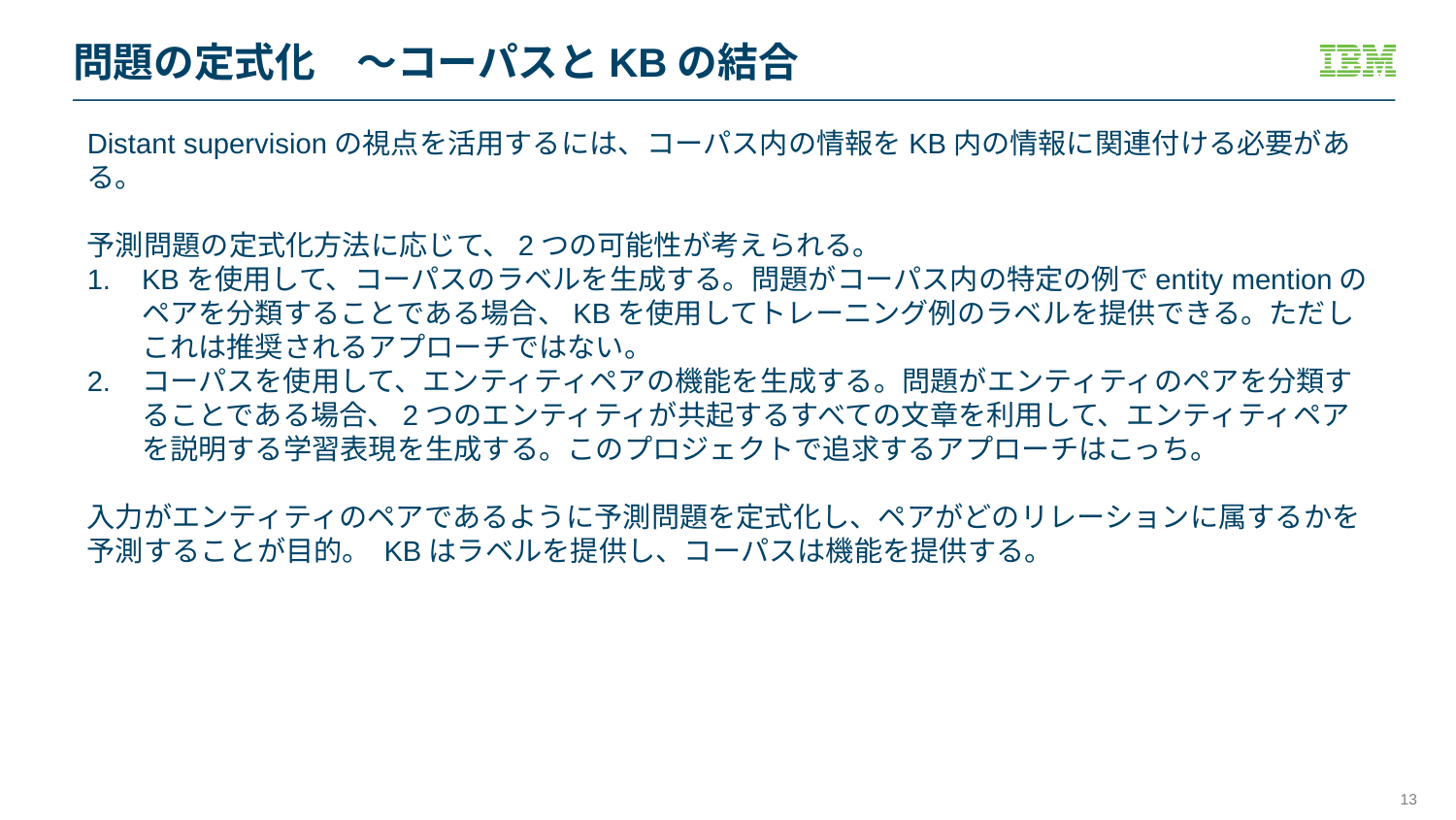

# 問題の定式化　～コーパスとKBの結合
Distant supervisionの視点を活用するには、コーパス内の情報をKB内の情報に関連付ける必要がある。

予測問題の定式化方法に応じて、2つの可能性が考えられる。
KBを使用して、コーパスのラベルを生成する。問題がコーパス内の特定の例でentity mentionのペアを分類することである場合、KBを使用してトレーニング例のラベルを提供できる。ただしこれは推奨されるアプローチではない。
コーパスを使用して、エンティティペアの機能を生成する。問題がエンティティのペアを分類することである場合、2つのエンティティが共起するすべての文章を利用して、エンティティペアを説明する学習表現を生成する。このプロジェクトで追求するアプローチはこっち。

入力がエンティティのペアであるように予測問題を定式化し、ペアがどのリレーションに属するかを予測することが目的。 KBはラベルを提供し、コーパスは機能を提供する。

13